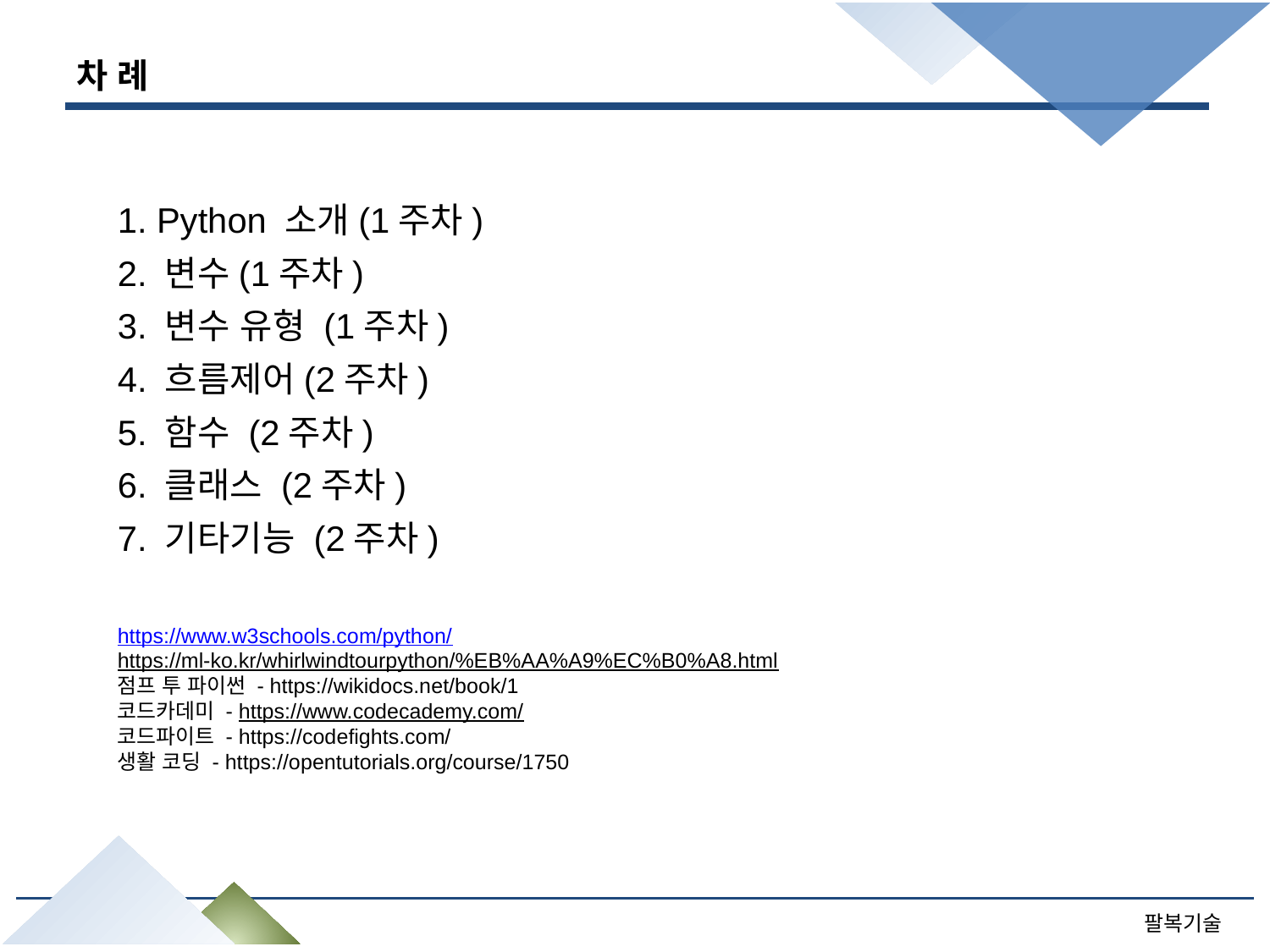

# 차 례
1. Python 소개(1주차)
2. 변수(1주차)
3. 변수 유형 (1주차)
4. 흐름제어(2주차)
5. 함수 (2주차)
6. 클래스 (2주차)
7. 기타기능 (2주차)
https://www.w3schools.com/python/
https://ml-ko.kr/whirlwindtourpython/%EB%AA%A9%EC%B0%A8.html
점프 투 파이썬 - https://wikidocs.net/book/1
코드카데미 - https://www.codecademy.com/
코드파이트 - https://codefights.com/
생활 코딩 - https://opentutorials.org/course/1750